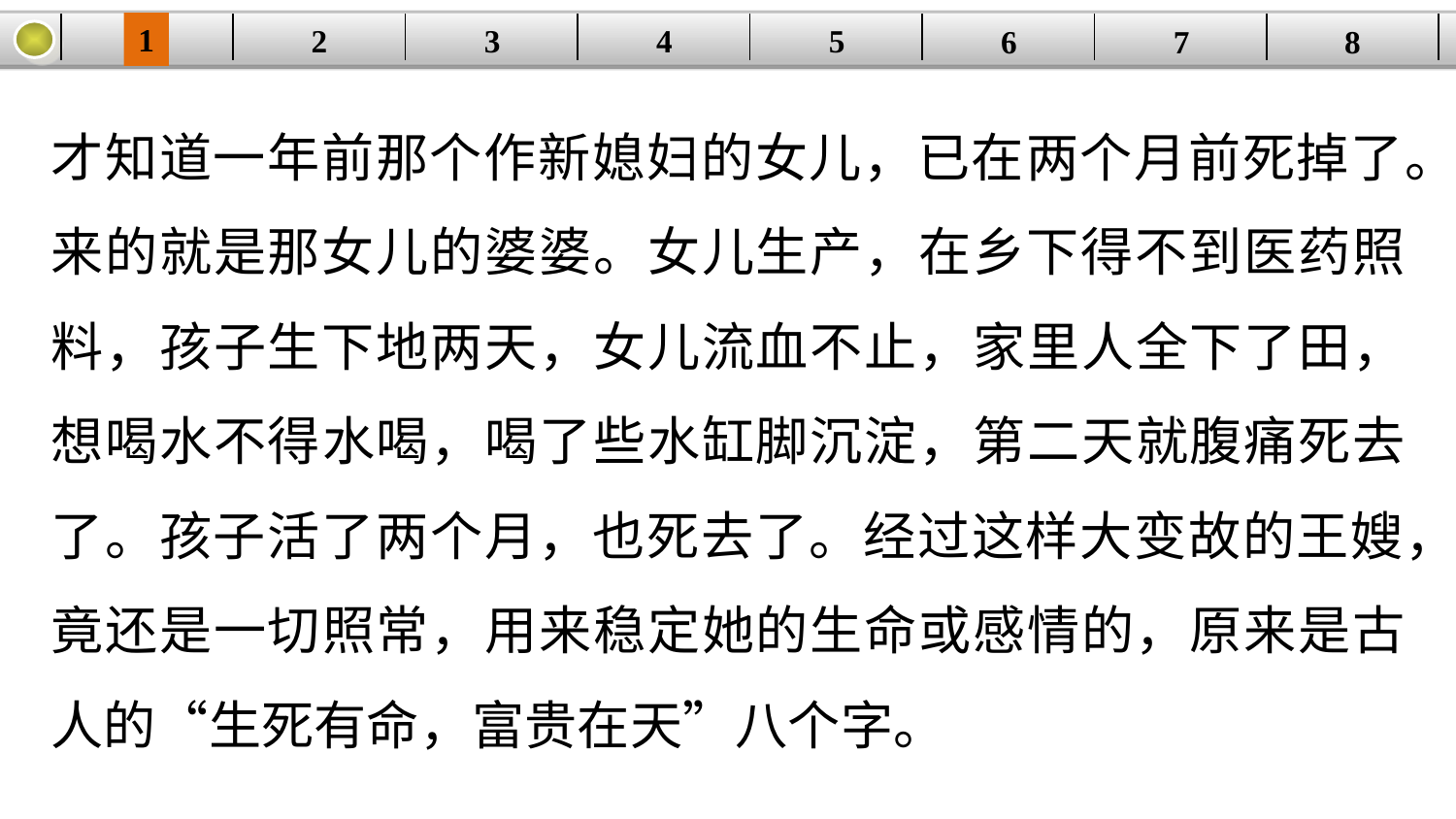

1
2
3
4
|  |  |  |  |  |  |  |  |
| --- | --- | --- | --- | --- | --- | --- | --- |
5
6
7
8

才知道一年前那个作新媳妇的女儿，已在两个月前死掉了。来的就是那女儿的婆婆。女儿生产，在乡下得不到医药照料，孩子生下地两天，女儿流血不止，家里人全下了田，想喝水不得水喝，喝了些水缸脚沉淀，第二天就腹痛死去了。孩子活了两个月，也死去了。经过这样大变故的王嫂，竟还是一切照常，用来稳定她的生命或感情的，原来是古人的“生死有命，富贵在天”八个字。